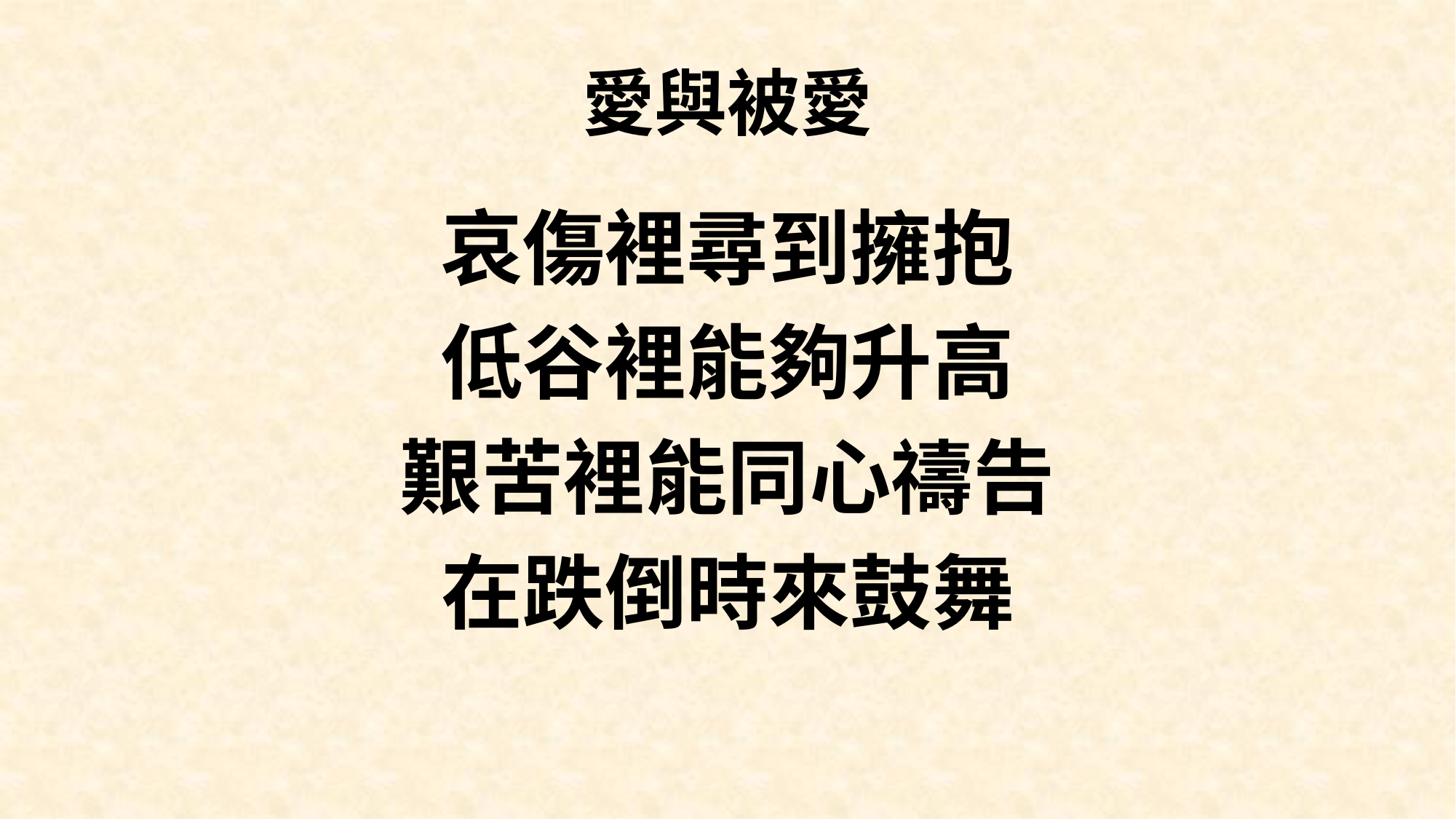

# 愛與被愛
哀傷裡尋到擁抱
低谷裡能夠升高
艱苦裡能同心禱告
在跌倒時來鼓舞